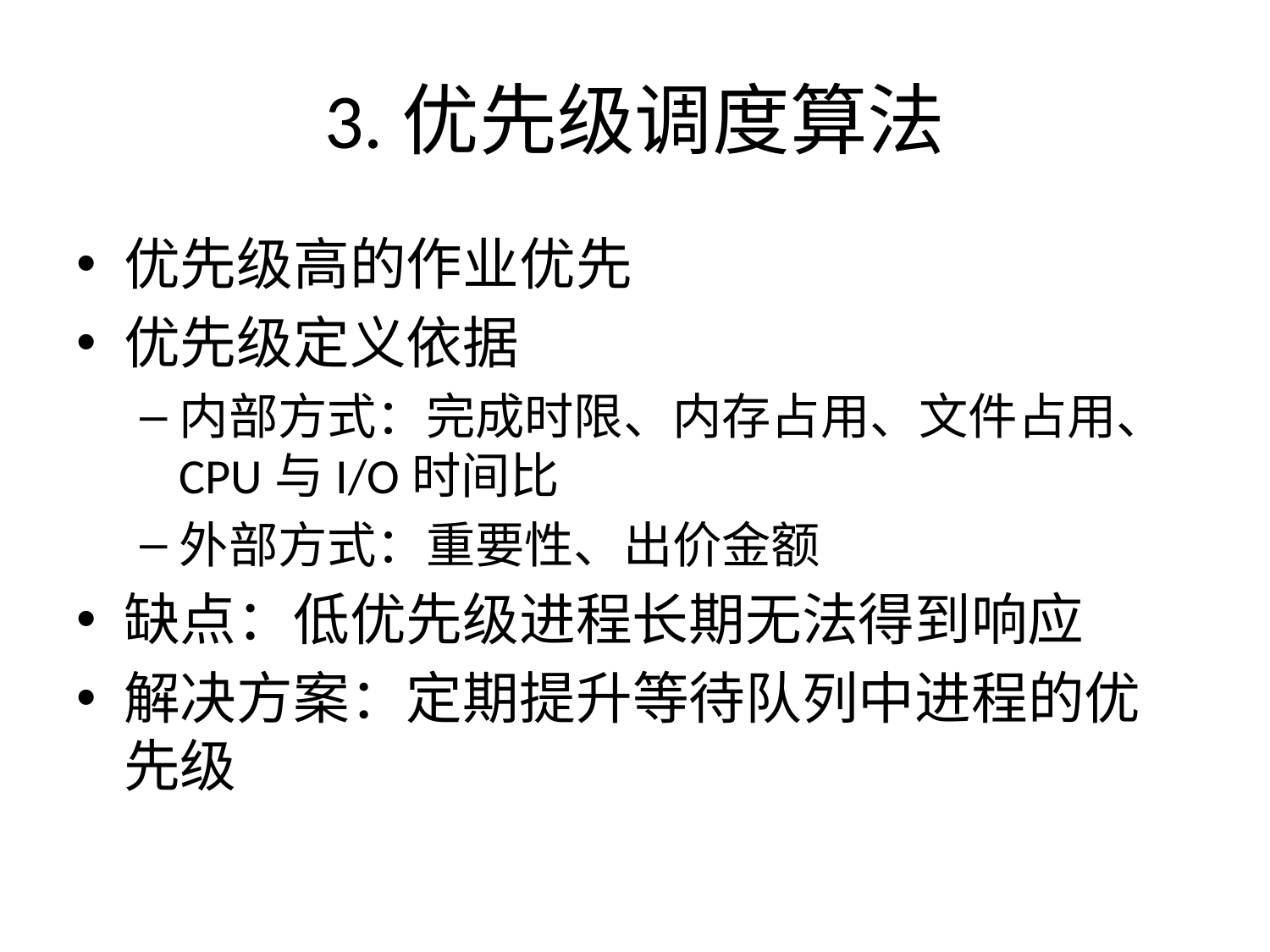

# 3.优先级调度算法
优先级高的作业优先
优先级定义依据
内部方式：完成时限、内存占用、文件占用、CPU与I/O时间比
外部方式：重要性、出价金额
缺点：低优先级进程长期无法得到响应
解决方案：定期提升等待队列中进程的优先级